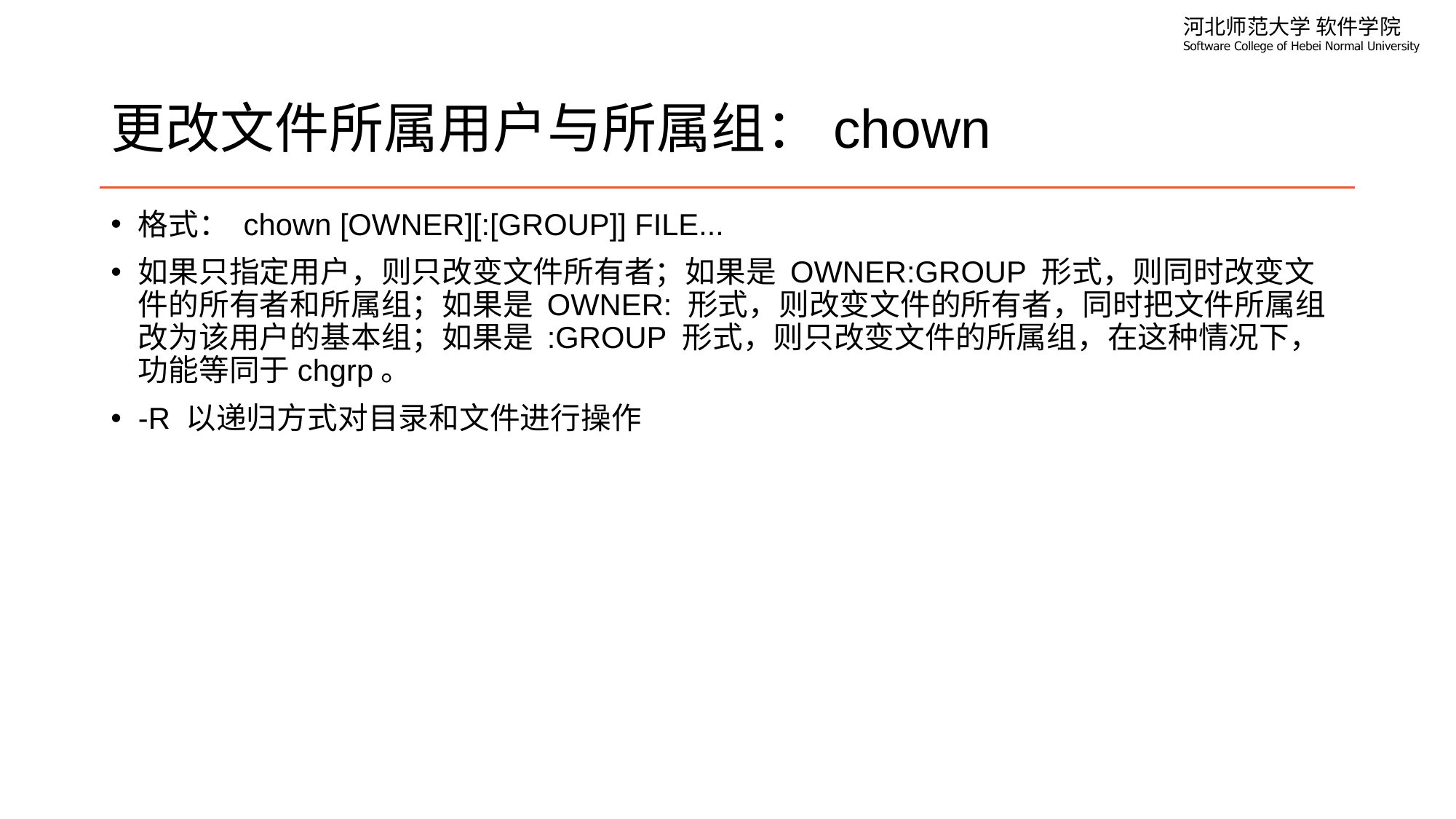

# 更改文件所属用户与所属组：chown
格式： chown [OWNER][:[GROUP]] FILE...
如果只指定用户，则只改变文件所有者；如果是 OWNER:GROUP 形式，则同时改变文件的所有者和所属组；如果是 OWNER: 形式，则改变文件的所有者，同时把文件所属组改为该用户的基本组；如果是 :GROUP 形式，则只改变文件的所属组，在这种情况下，功能等同于chgrp。
-R 以递归方式对目录和文件进行操作